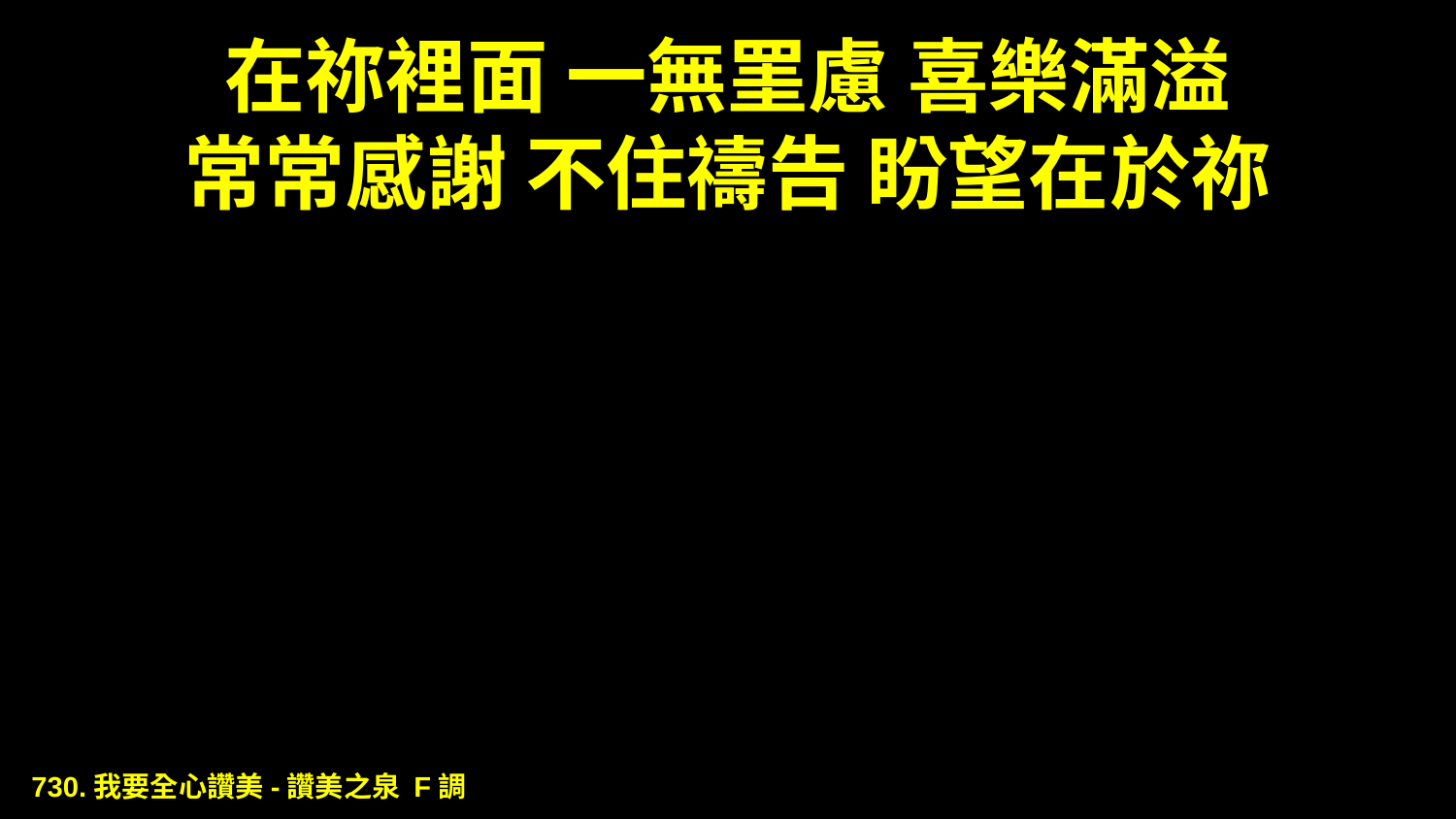

# 在祢裡面 一無罣慮 喜樂滿溢 常常感謝 不住禱告 盼望在於祢
730.我要全心讚美-讚美之泉 F調